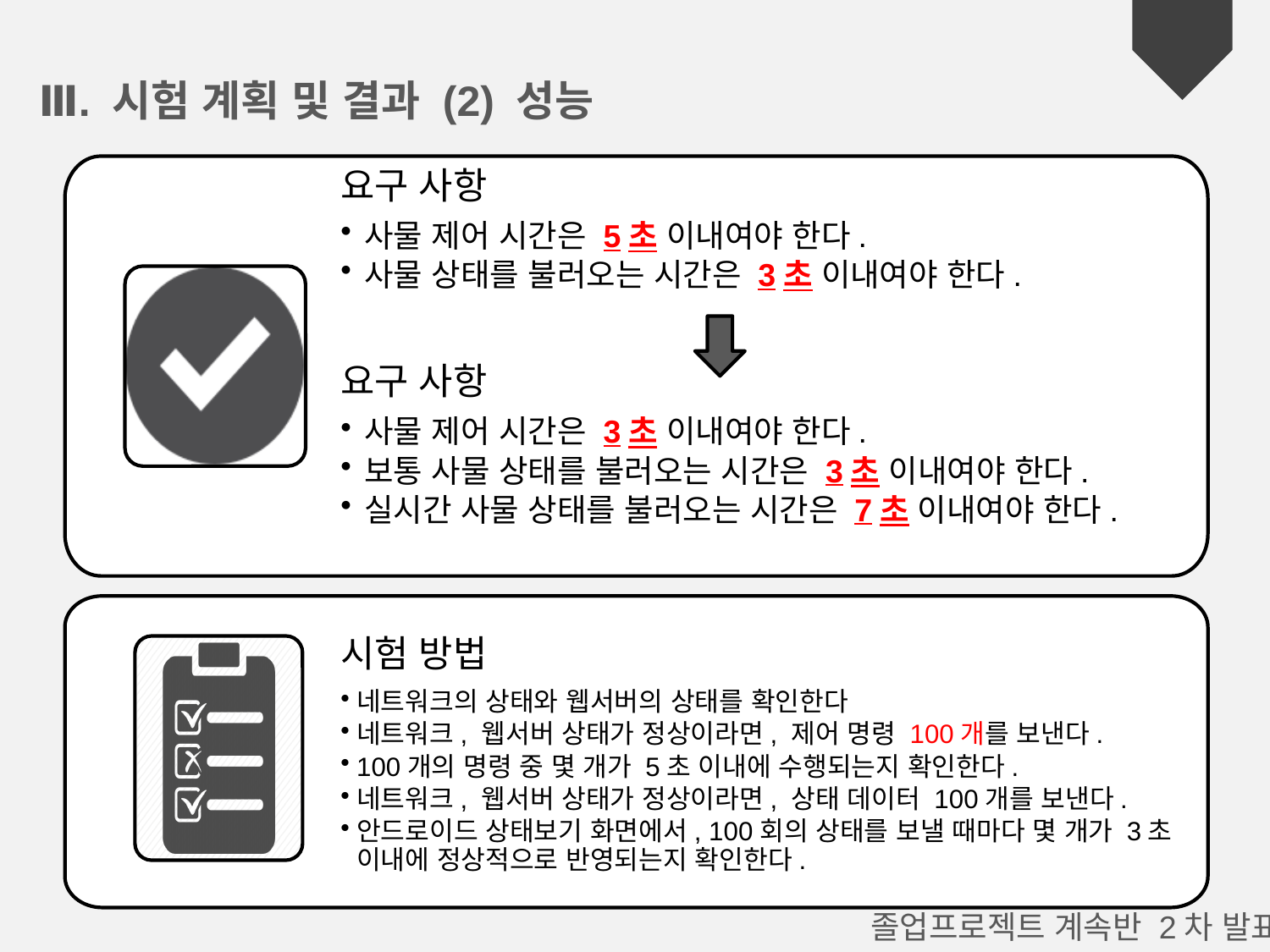

Ⅲ. 시험 계획 및 결과 (2) 성능
요구 사항
사물 제어 시간은 5초 이내여야 한다.
사물 상태를 불러오는 시간은 3초 이내여야 한다.

요구 사항
사물 제어 시간은 3초 이내여야 한다.
보통 사물 상태를 불러오는 시간은 3초 이내여야 한다.
실시간 사물 상태를 불러오는 시간은 7초 이내여야 한다.

시험 방법
네트워크의 상태와 웹서버의 상태를 확인한다
네트워크, 웹서버 상태가 정상이라면, 제어 명령 100개를 보낸다.
100개의 명령 중 몇 개가 5초 이내에 수행되는지 확인한다.
네트워크, 웹서버 상태가 정상이라면, 상태 데이터 100개를 보낸다.
안드로이드 상태보기 화면에서, 100회의 상태를 보낼 때마다 몇 개가 3초 이내에 정상적으로 반영되는지 확인한다.

졸업프로젝트 계속반 2차 발표